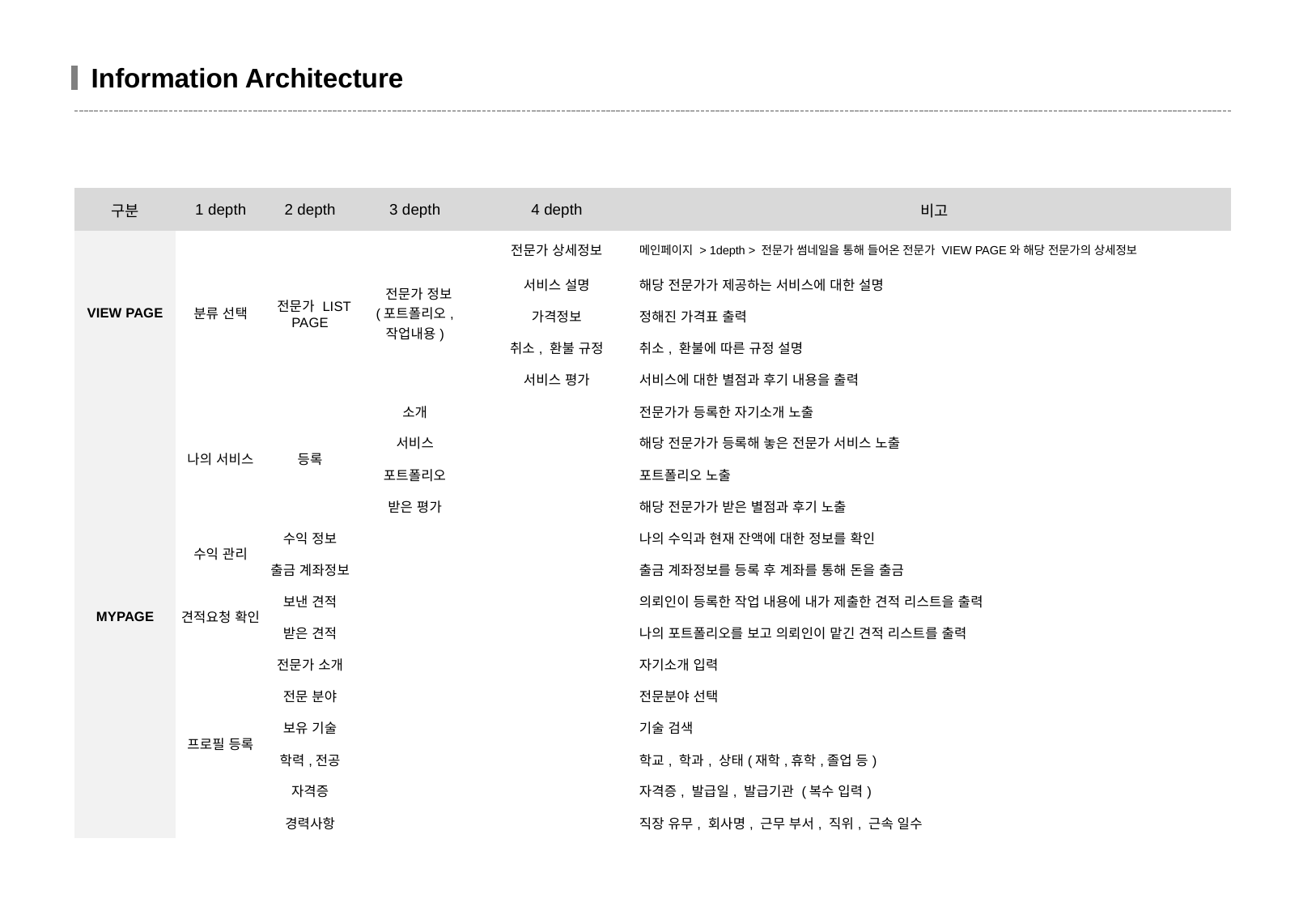

Information Architecture
| 구분 | 1 depth | 2 depth | 3 depth | 4 depth | 비고 |
| --- | --- | --- | --- | --- | --- |
| VIEW PAGE | 분류 선택 | 전문가 LIST PAGE | 전문가 정보 (포트폴리오, 작업내용) | 전문가 상세정보 | 메인페이지 > 1depth > 전문가 썸네일을 통해 들어온 전문가 VIEW PAGE와 해당 전문가의 상세정보 |
|  |  |  |  | 서비스 설명 | 해당 전문가가 제공하는 서비스에 대한 설명 |
|  |  |  |  | 가격정보 | 정해진 가격표 출력 |
|  |  |  |  | 취소, 환불 규정 | 취소, 환불에 따른 규정 설명 |
|  |  |  |  | 서비스 평가 | 서비스에 대한 별점과 후기 내용을 출력 |
| MYPAGE | 나의 서비스 | 등록 | 소개 |  | 전문가가 등록한 자기소개 노출 |
|  |  |  | 서비스 |  | 해당 전문가가 등록해 놓은 전문가 서비스 노출 |
|  |  |  | 포트폴리오 |  | 포트폴리오 노출 |
|  |  |  | 받은 평가 |  | 해당 전문가가 받은 별점과 후기 노출 |
|  | 수익 관리 | 수익 정보 |  |  | 나의 수익과 현재 잔액에 대한 정보를 확인 |
|  |  | 출금 계좌정보 |  |  | 출금 계좌정보를 등록 후 계좌를 통해 돈을 출금 |
|  | 견적요청 확인 | 보낸 견적 |  |  | 의뢰인이 등록한 작업 내용에 내가 제출한 견적 리스트을 출력 |
|  |  | 받은 견적 |  |  | 나의 포트폴리오를 보고 의뢰인이 맡긴 견적 리스트를 출력 |
|  | 프로필 등록 | 전문가 소개 |  |  | 자기소개 입력 |
|  |  | 전문 분야 |  |  | 전문분야 선택 |
|  |  | 보유 기술 |  |  | 기술 검색 |
|  |  | 학력,전공 |  |  | 학교, 학과, 상태(재학,휴학,졸업 등) |
|  |  | 자격증 |  |  | 자격증, 발급일, 발급기관 (복수 입력) |
|  |  | 경력사항 |  |  | 직장 유무, 회사명, 근무 부서, 직위, 근속 일수 |